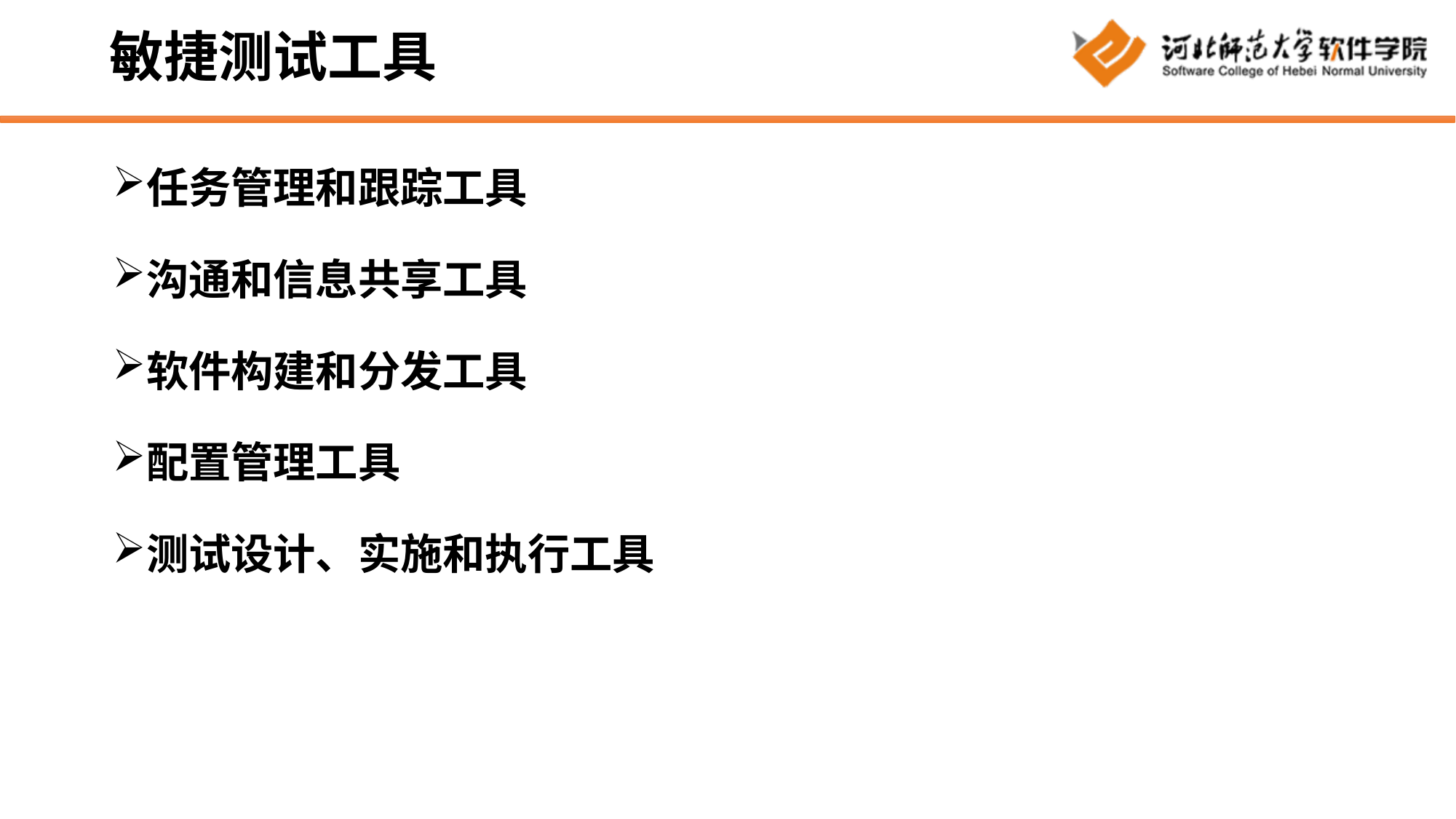

# 敏捷测试工具
任务管理和跟踪工具
沟通和信息共享工具
软件构建和分发工具
配置管理工具
测试设计、实施和执行工具